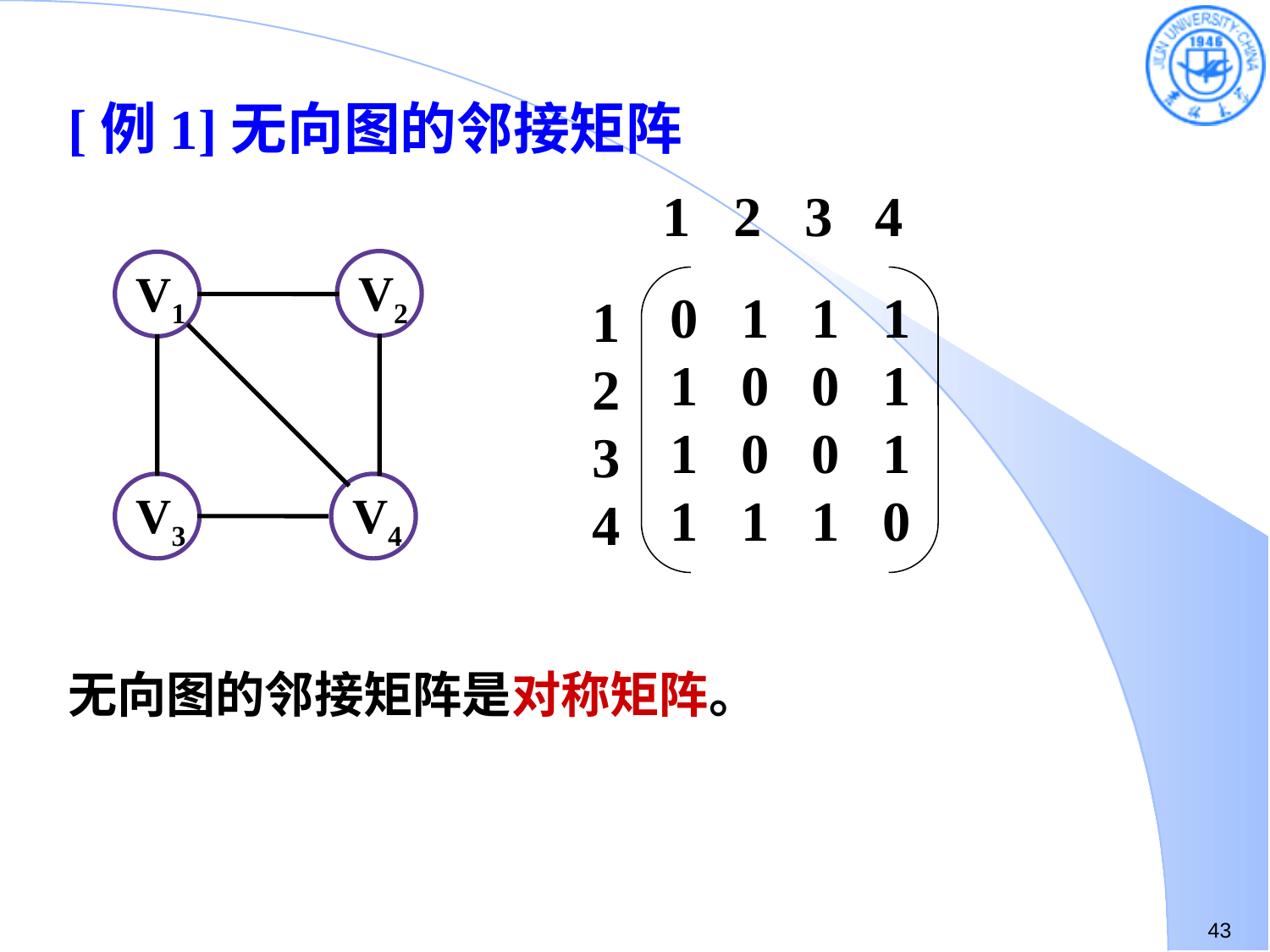

[例1]无向图的邻接矩阵

无向图的邻接矩阵是对称矩阵。
1   2   3   4
 0   1   1   1
 1   0   0   1
 1   0   0   1
 1   1   1   0
1
2
3
4

V2
V1

V3
V4